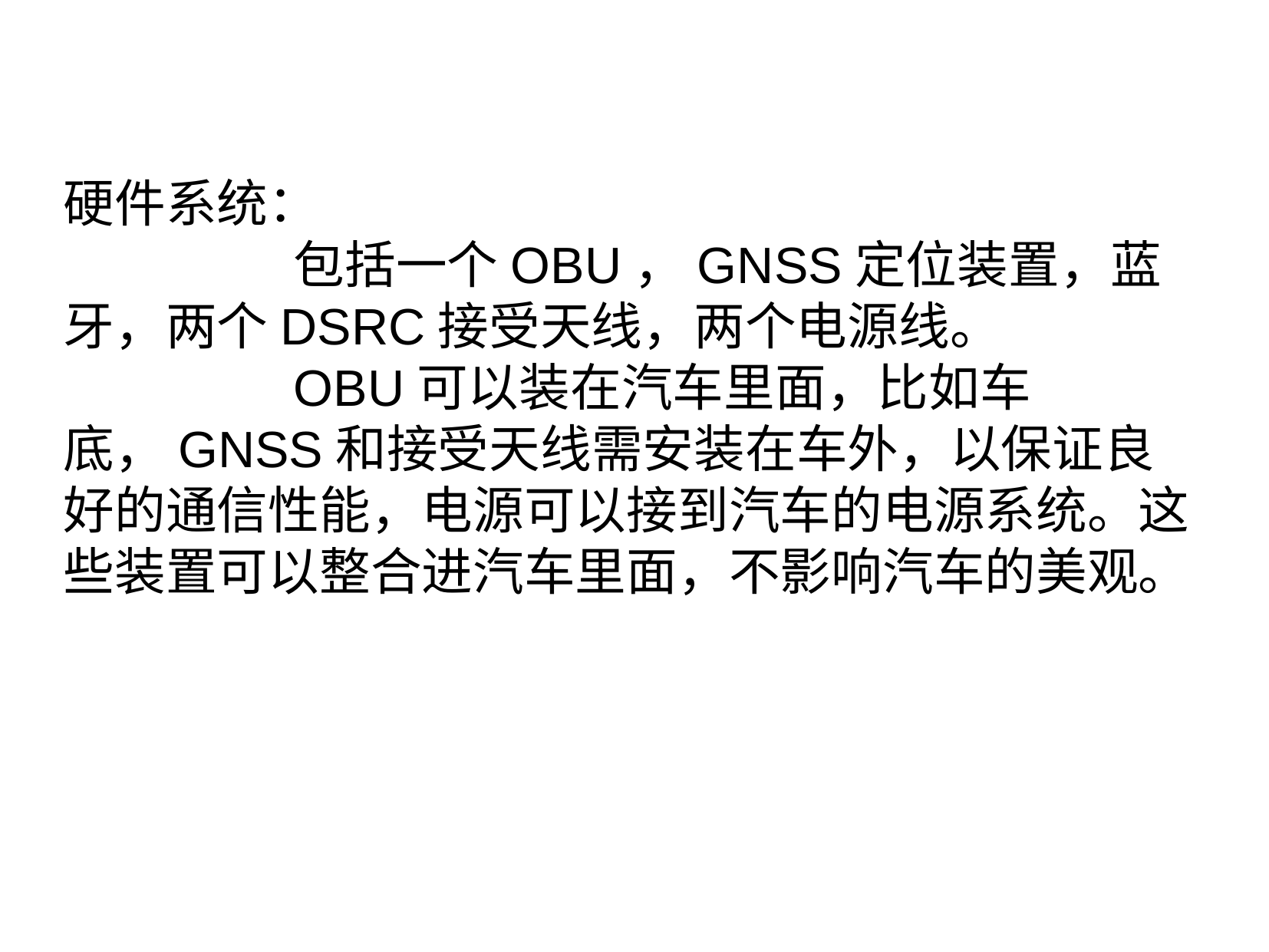

硬件系统：
		包括一个OBU，GNSS定位装置，蓝牙，两个DSRC接受天线，两个电源线。
		OBU可以装在汽车里面，比如车底，GNSS和接受天线需安装在车外，以保证良好的通信性能，电源可以接到汽车的电源系统。这些装置可以整合进汽车里面，不影响汽车的美观。